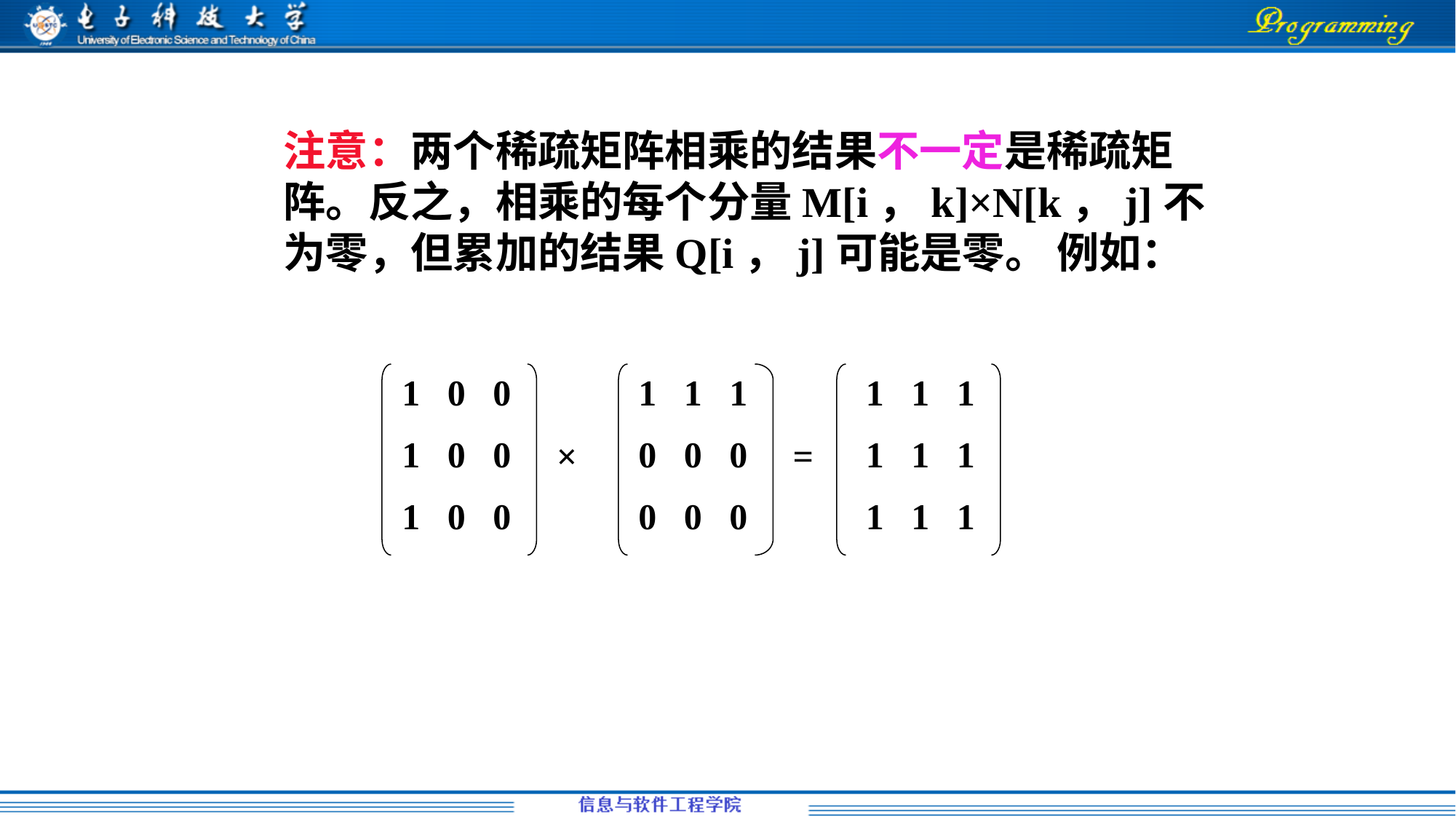

注意：两个稀疏矩阵相乘的结果不一定是稀疏矩阵。反之，相乘的每个分量M[i，k]×N[k，j]不为零，但累加的结果Q[i，j]可能是零。 例如：

1   0   0
1   0   0
1   0   0

1   1   1
0   0   0
0   0   0

1   1   1
1   1   1
1   1   1

×
=